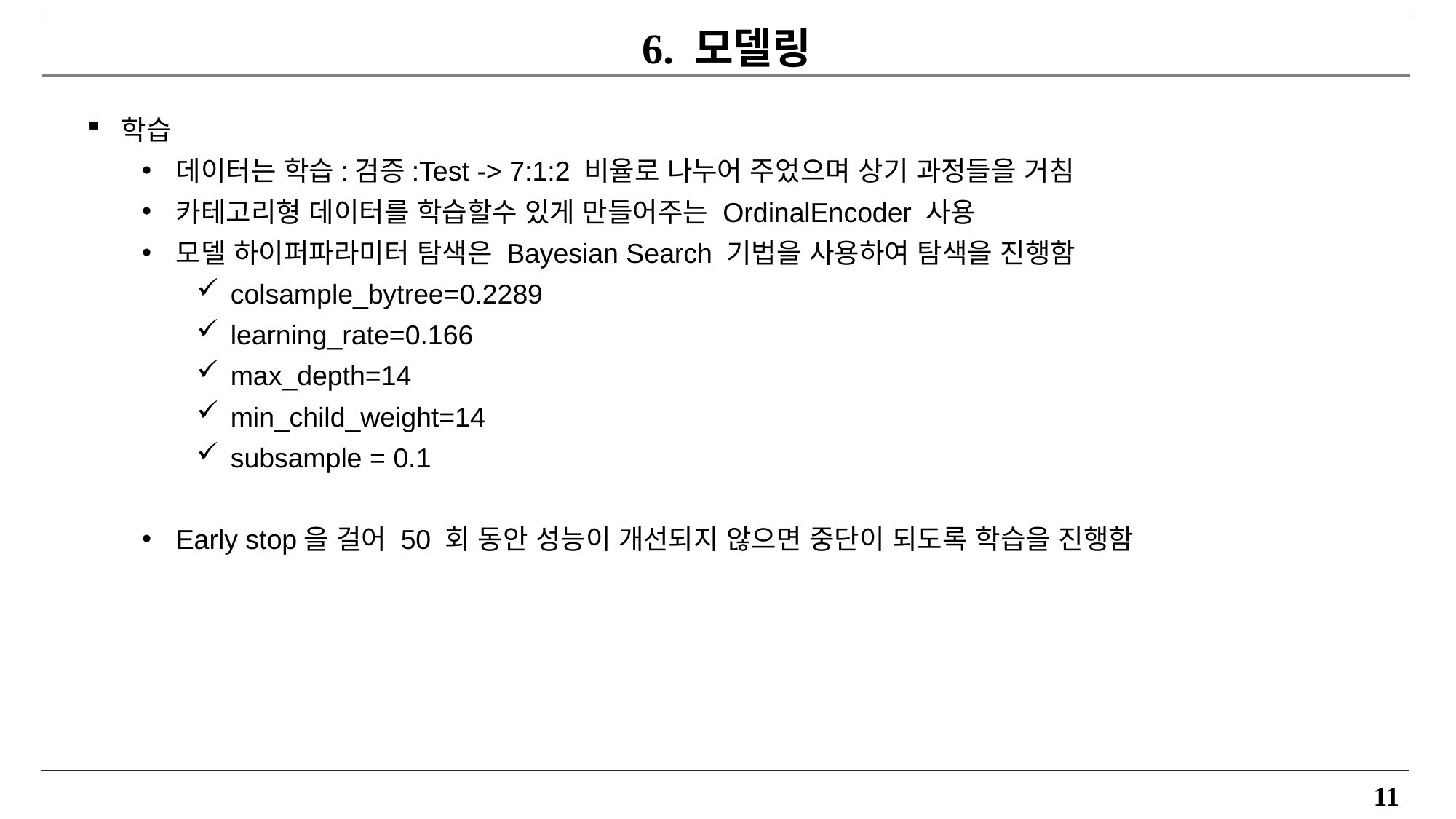

6. 모델링
학습
데이터는 학습:검증:Test -> 7:1:2 비율로 나누어 주었으며 상기 과정들을 거침
카테고리형 데이터를 학습할수 있게 만들어주는 OrdinalEncoder 사용
모델 하이퍼파라미터 탐색은 Bayesian Search 기법을 사용하여 탐색을 진행함
colsample_bytree=0.2289
learning_rate=0.166
max_depth=14
min_child_weight=14
subsample = 0.1

Early stop을 걸어 50 회 동안 성능이 개선되지 않으면 중단이 되도록 학습을 진행함
11